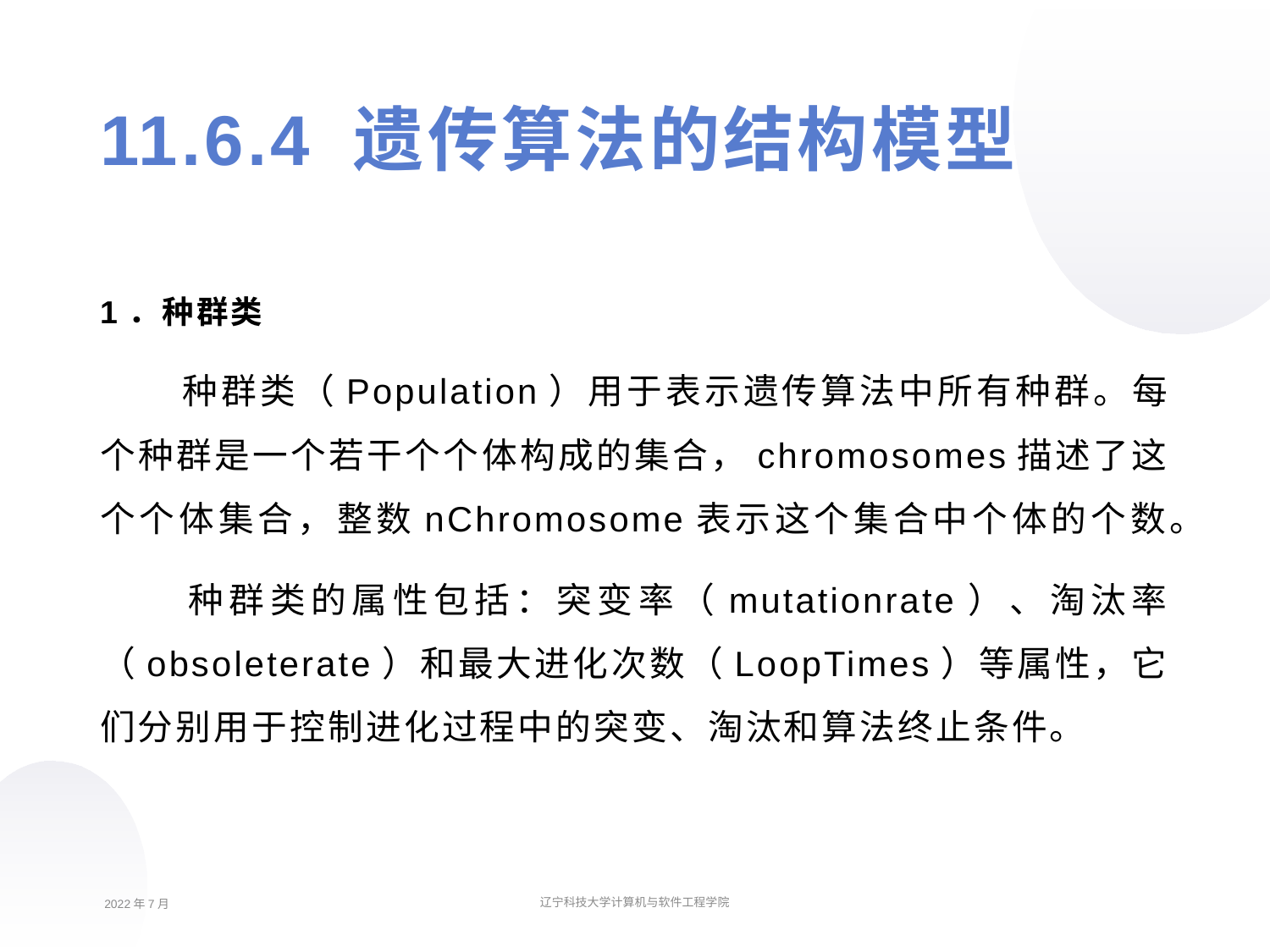

11.6.4 遗传算法的结构模型
1．种群类
 种群类（Population）用于表示遗传算法中所有种群。每个种群是一个若干个个体构成的集合，chromosomes描述了这个个体集合，整数nChromosome表示这个集合中个体的个数。
 种群类的属性包括：突变率（mutationrate）、淘汰率（obsoleterate）和最大进化次数（LoopTimes）等属性，它们分别用于控制进化过程中的突变、淘汰和算法终止条件。

2022年7月
辽宁科技大学计算机与软件工程学院
177